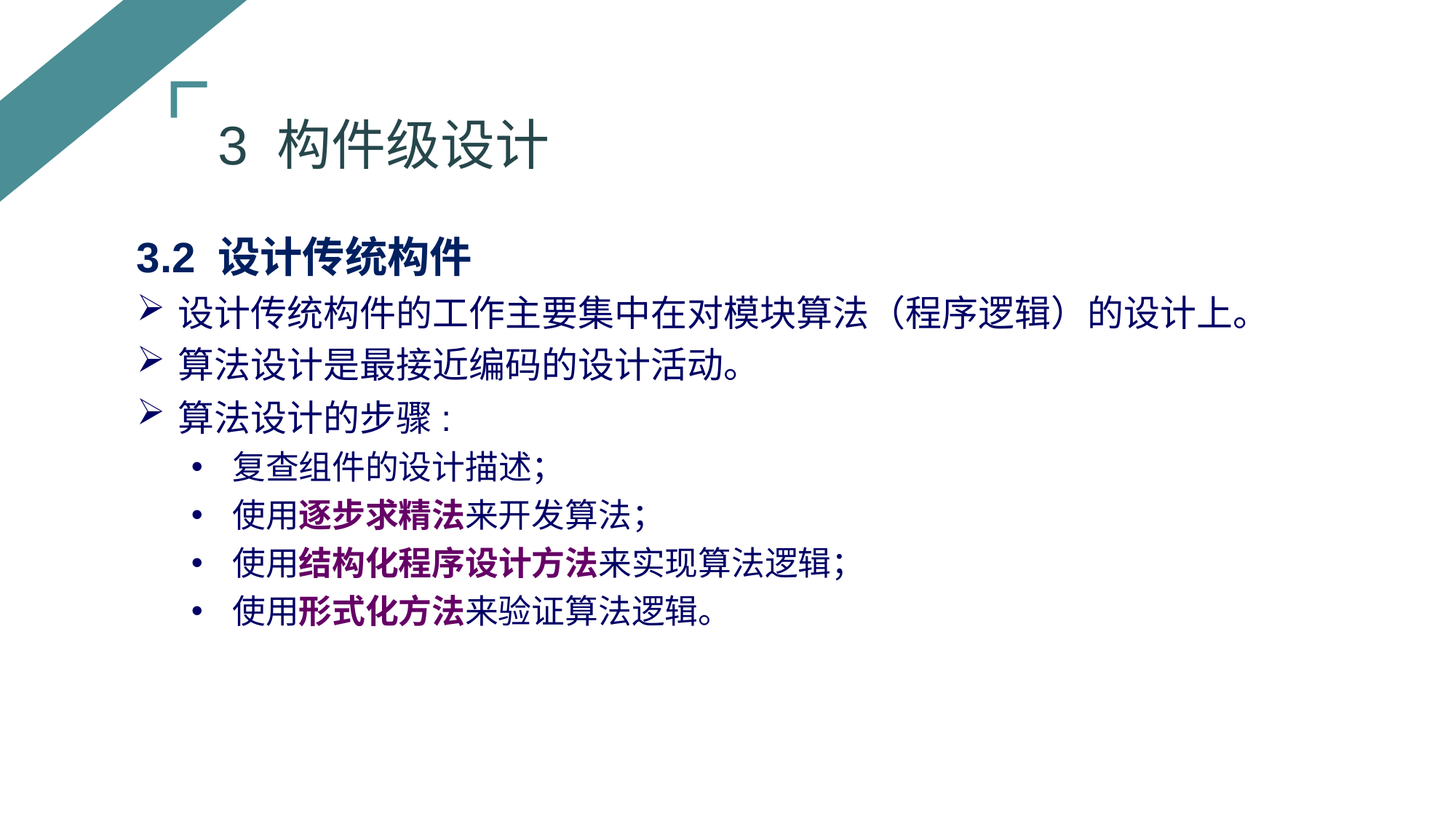

3 构件级设计
3.2 设计传统构件
设计传统构件的工作主要集中在对模块算法（程序逻辑）的设计上。
算法设计是最接近编码的设计活动。
算法设计的步骤:
复查组件的设计描述；
使用逐步求精法来开发算法；
使用结构化程序设计方法来实现算法逻辑；
使用形式化方法来验证算法逻辑。